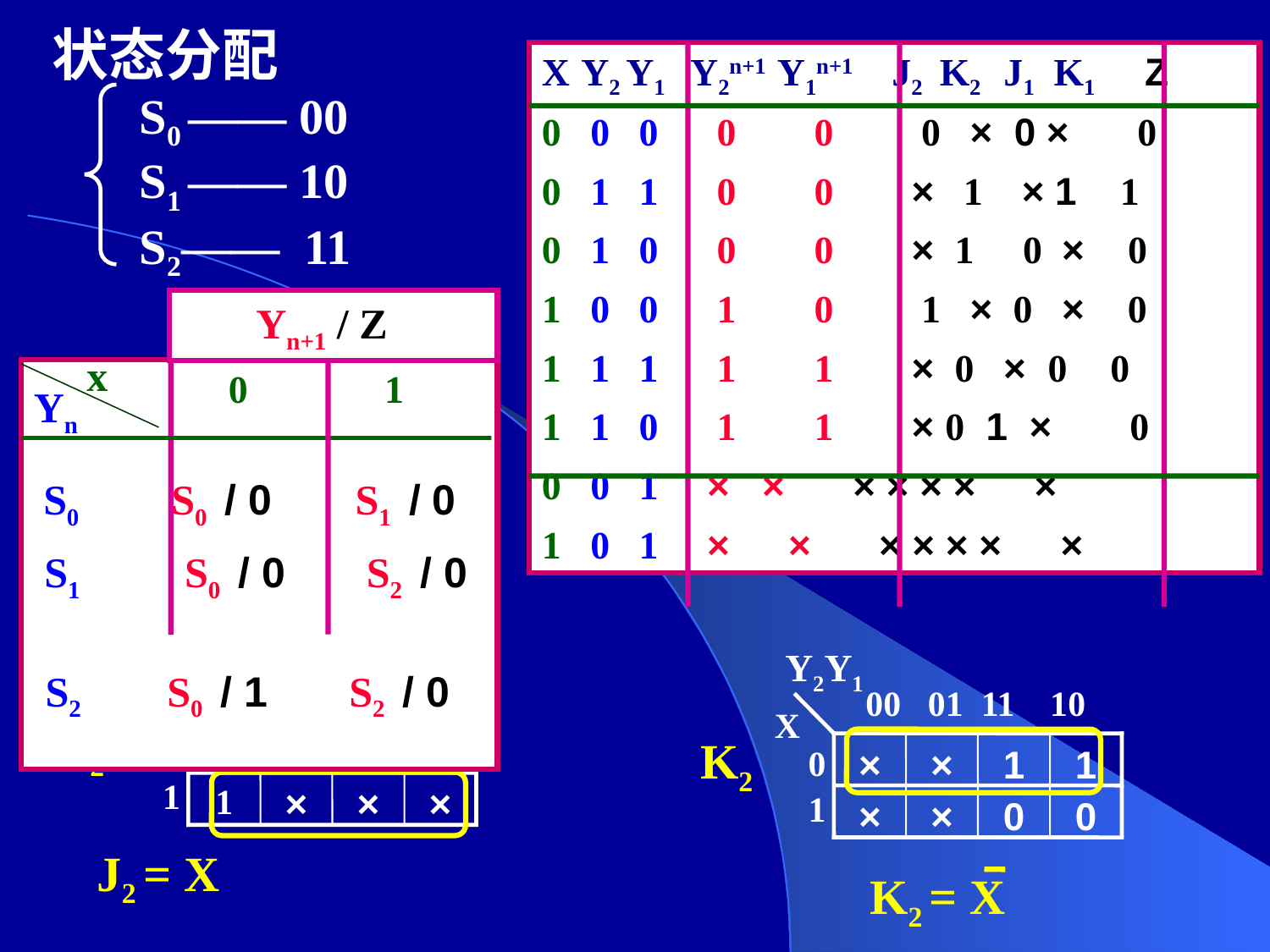

状态分配
X  Y2 Y1   Y2n+1  Y1n+1    J2   K2    J1  K1        Z
0   0   0      0        0         0   ×  0 ×       0
0   1   1      0        0        ×   1    × 1    1
0   1   0      0        0        ×  1     0  ×    0
1   0   0      1        0         1   ×  0   ×    0
1   1   1      1        1        ×  0   ×  0    0
1   1   0      1        1        × 0  1  ×        0
0   0   1     ×   ×       × × × ×      ×
1   0   1     ×      ×       × × × ×      ×

S0 —— 00
S1 —— 10
S2——  11
       Yn+1 / Z
x

                    0                   1
 S0               S0  / 0       S1  / 0
 S1         S0  / 0       S2  / 0
 S2              S0  / 1       S2  / 0

Yn

Y2Y1
00   01  11    10

X
0

×

×

×

0
1
1

×
×
×

Y2Y1
00   01  11    10

X
×

×

1

1

0
1
×

×
0
0

J2
K2

J2 = X
K2 = X